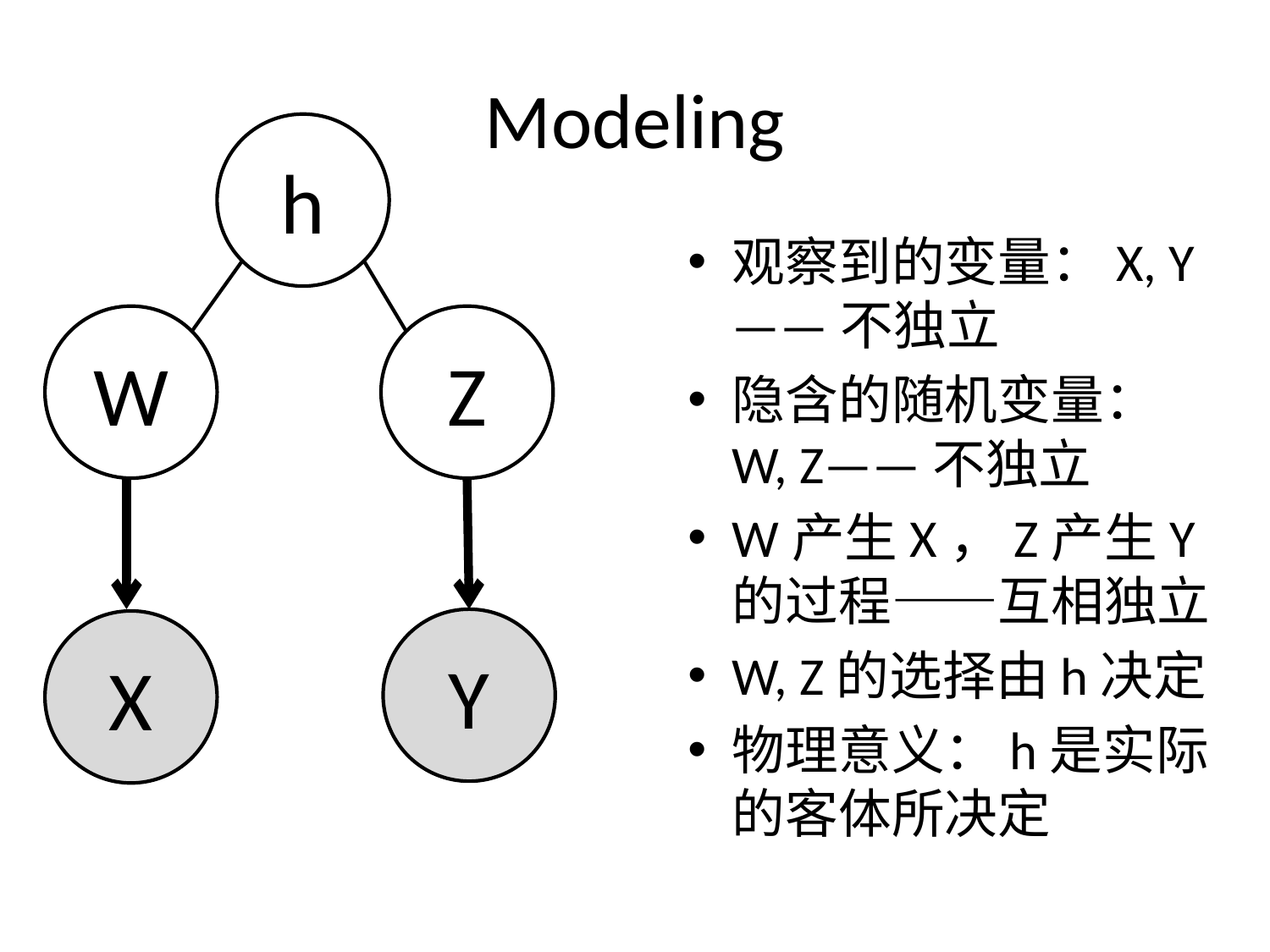

# Modeling
h
W
Z
Y
X
观察到的变量：X, Y——不独立
隐含的随机变量：W, Z——不独立
W产生X，Z产生Y的过程——互相独立
W, Z的选择由h决定
物理意义：h是实际的客体所决定